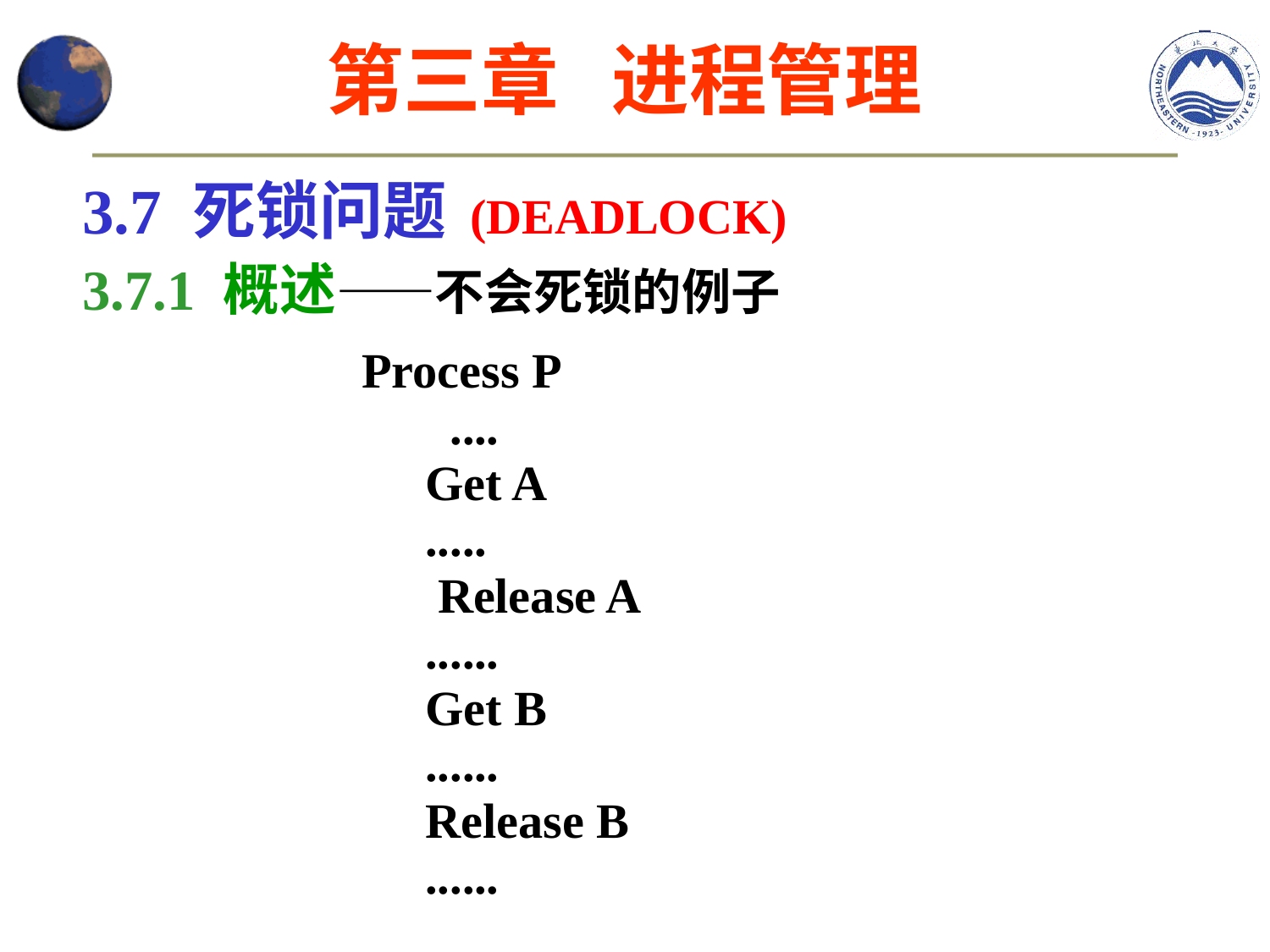

第三章   进程管理
3.7 死锁问题 (DEADLOCK)
3.7.1 概述——不会死锁的例子
Process P
  ....
Get A
.....
 Release A
......
Get B
......
Release B
......